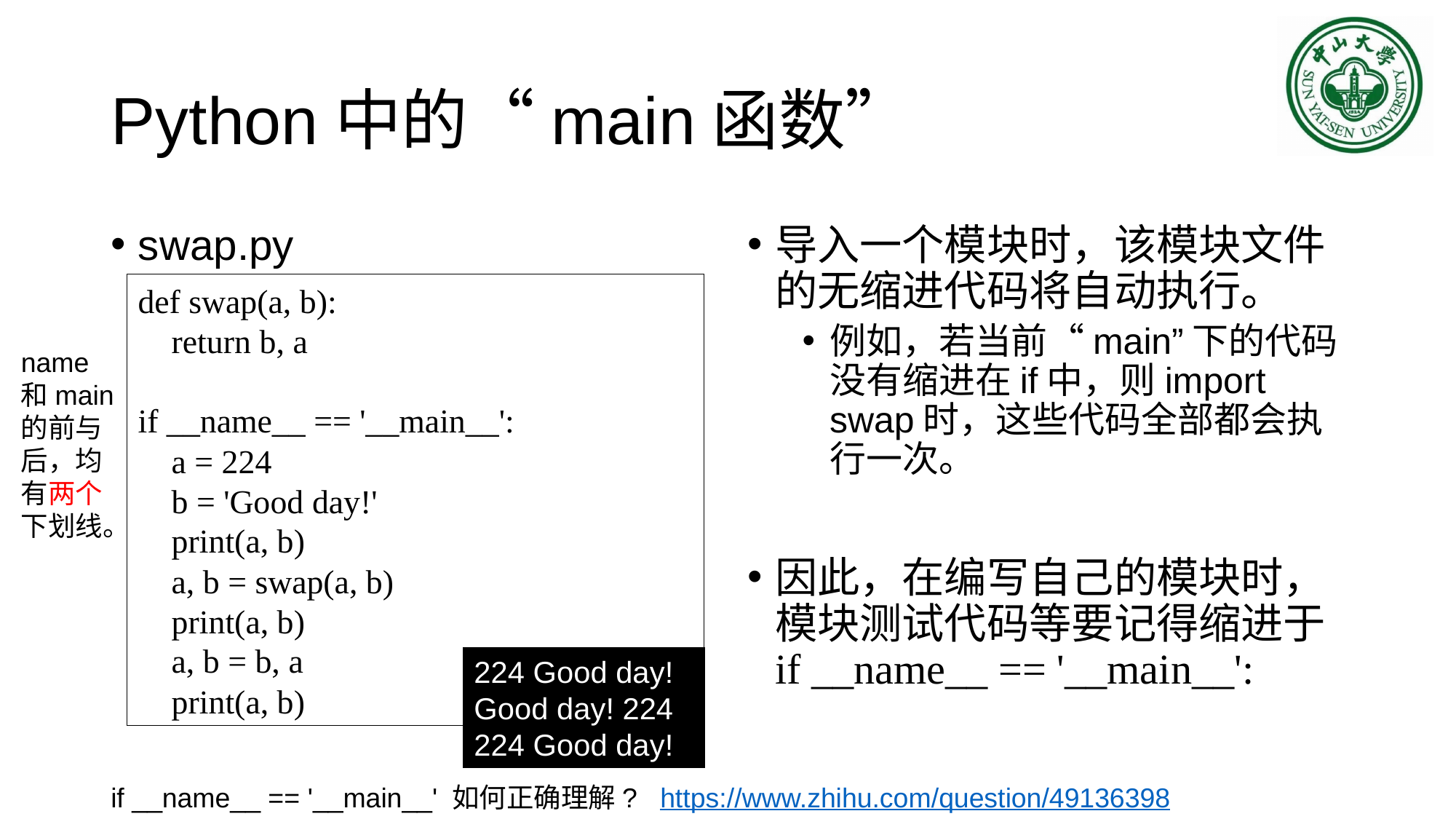

# Python中的“main函数”
swap.py
导入一个模块时，该模块文件的无缩进代码将自动执行。
例如，若当前“main”下的代码没有缩进在if中，则import swap时，这些代码全部都会执行一次。

因此，在编写自己的模块时，模块测试代码等要记得缩进于if __name__ == '__main__':
def swap(a, b):
    return b, a

if __name__ == '__main__':
    a = 224
    b = 'Good day!'
    print(a, b)
    a, b = swap(a, b)
    print(a, b)
    a, b = b, a
    print(a, b)
name和main的前与后，均有两个下划线。
224 Good day!
Good day! 224
224 Good day!
if __name__ == '__main__' 如何正确理解?   https://www.zhihu.com/question/49136398